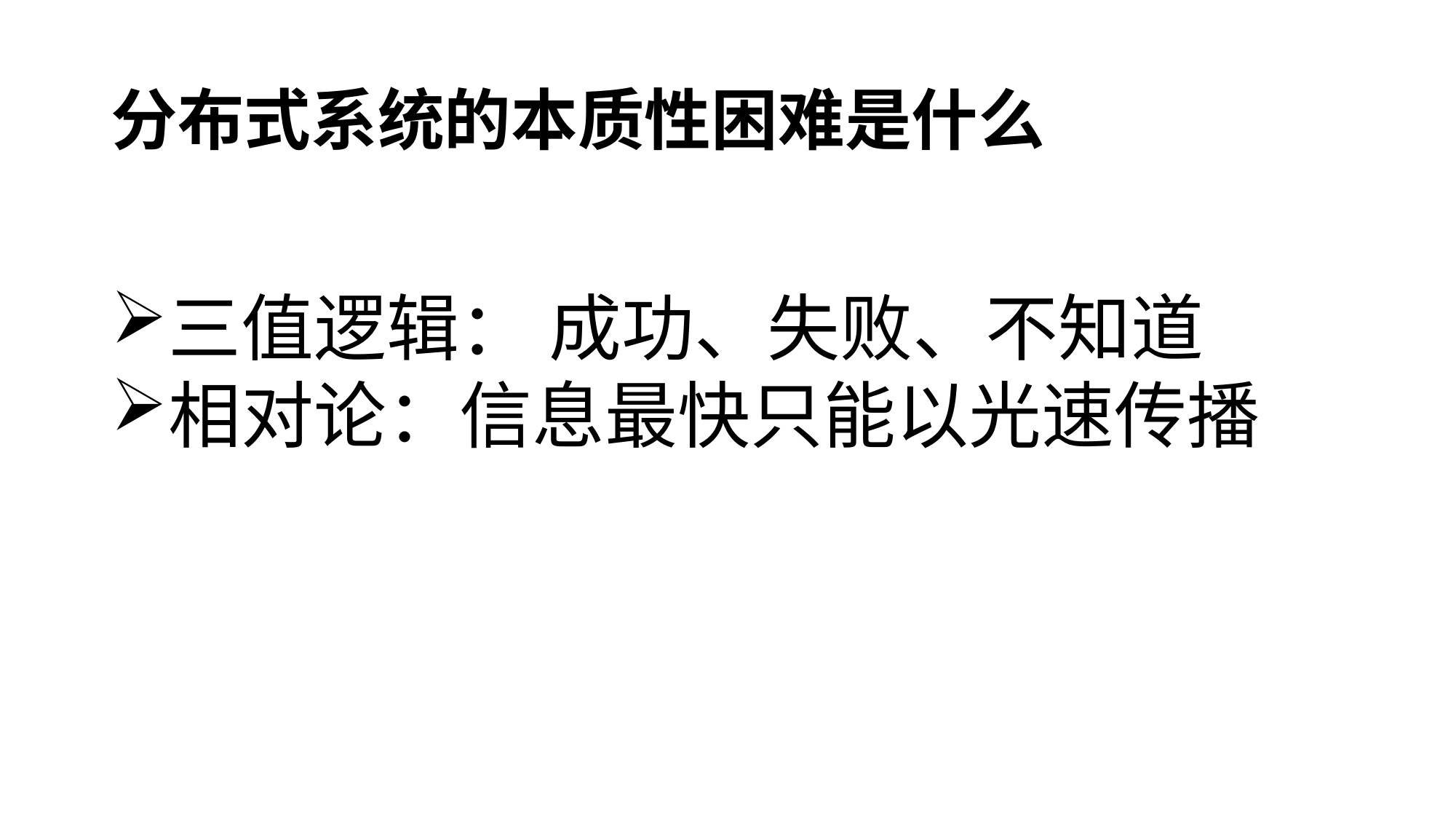

# 分布式系统的本质性困难是什么
三值逻辑： 成功、失败、不知道
相对论：信息最快只能以光速传播